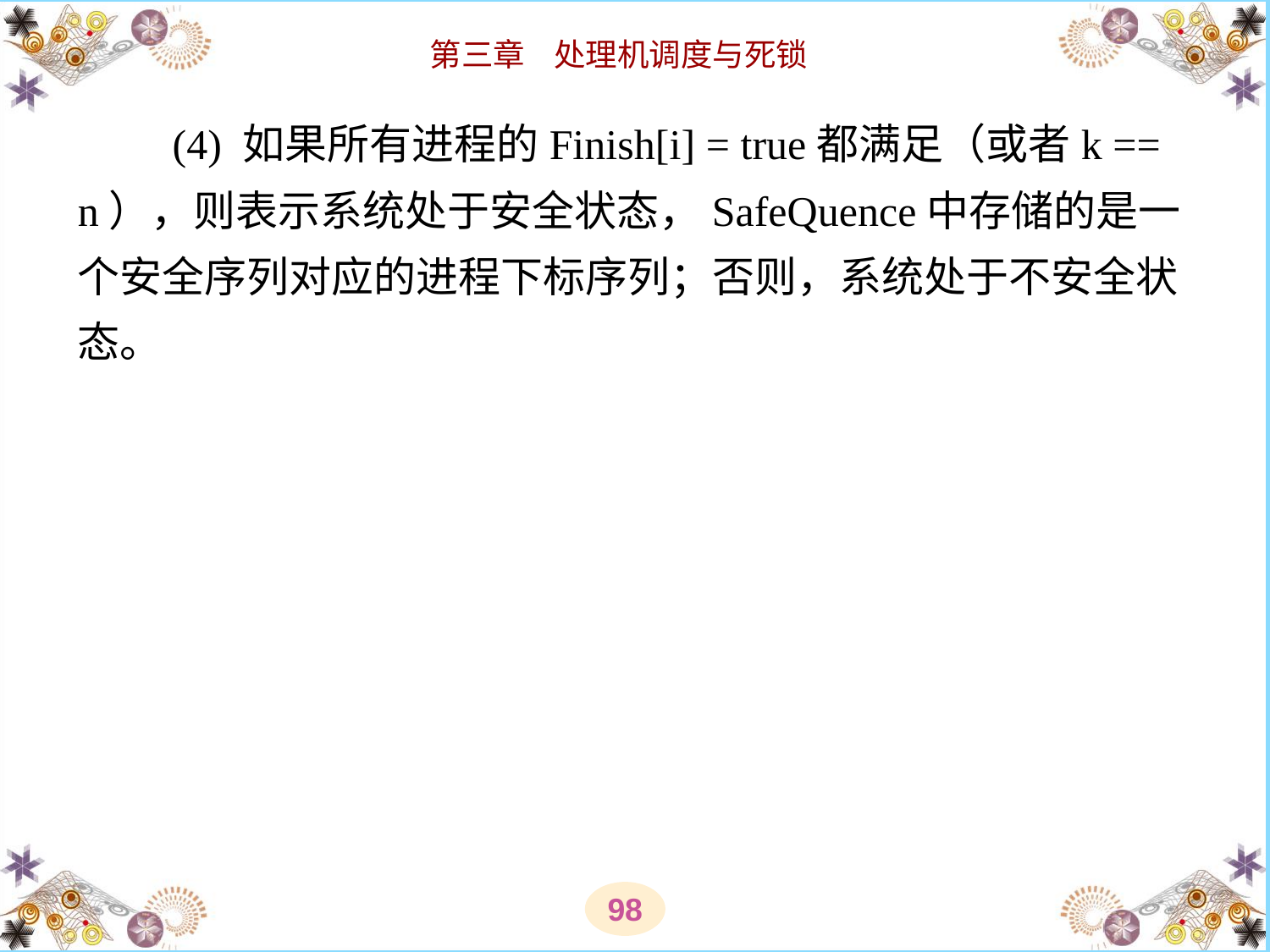

# (4) 如果所有进程的Finish[i] = true都满足（或者k == n），则表示系统处于安全状态，SafeQuence中存储的是一个安全序列对应的进程下标序列；否则，系统处于不安全状态。